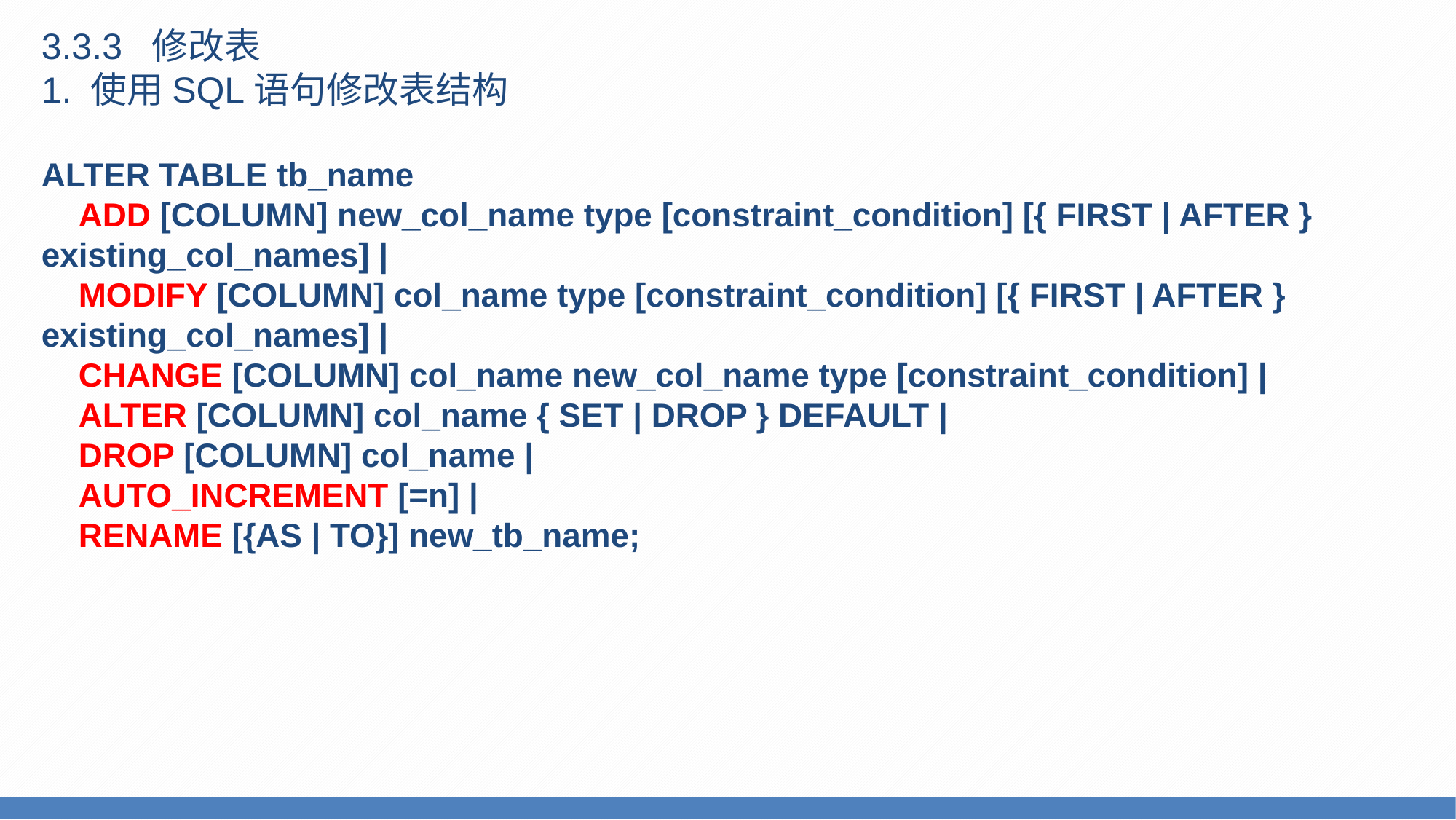

3.3.3  修改表
1. 使用SQL语句修改表结构

ALTER TABLE tb_name
    ADD [COLUMN] new_col_name type [constraint_condition] [{ FIRST | AFTER } existing_col_names] |
    MODIFY [COLUMN] col_name type [constraint_condition] [{ FIRST | AFTER } existing_col_names] |
    CHANGE [COLUMN] col_name new_col_name type [constraint_condition] |
    ALTER [COLUMN] col_name { SET | DROP } DEFAULT |
    DROP [COLUMN] col_name |
    AUTO_INCREMENT [=n] |
    RENAME [{AS | TO}] new_tb_name;